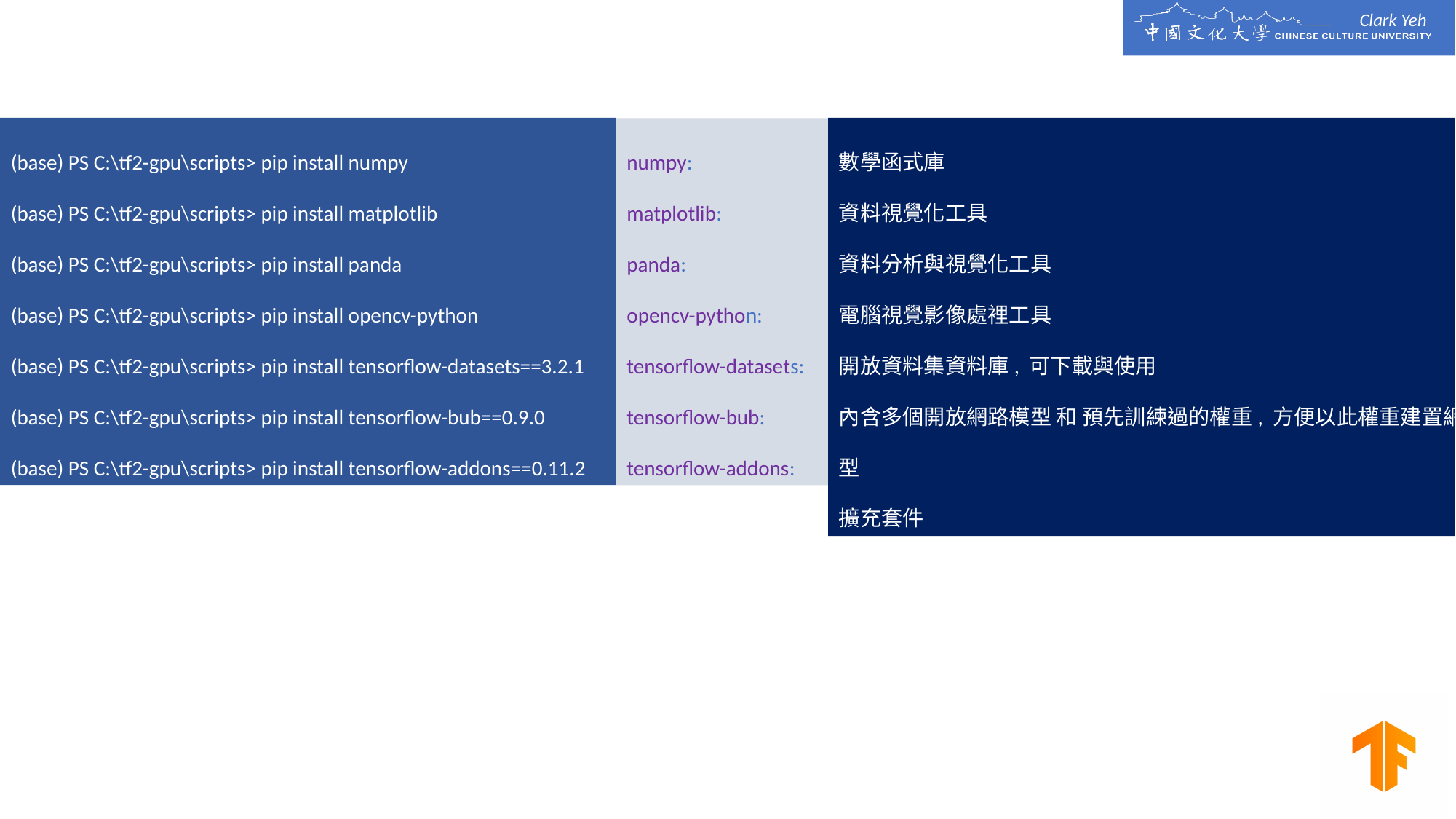

(base) PS C:\tf2-gpu\scripts> pip install numpy
(base) PS C:\tf2-gpu\scripts> pip install matplotlib
(base) PS C:\tf2-gpu\scripts> pip install panda
(base) PS C:\tf2-gpu\scripts> pip install opencv-python
(base) PS C:\tf2-gpu\scripts> pip install tensorflow-datasets==3.2.1
(base) PS C:\tf2-gpu\scripts> pip install tensorflow-bub==0.9.0
(base) PS C:\tf2-gpu\scripts> pip install tensorflow-addons==0.11.2
數學函式庫
資料視覺化工具
資料分析與視覺化工具
電腦視覺影像處裡工具
開放資料集資料庫, 可下載與使用
內含多個開放網路模型 和 預先訓練過的權重, 方便以此權重建置網路模型
擴充套件
numpy:
matplotlib:
panda:
opencv-python:
tensorflow-datasets:
tensorflow-bub:
tensorflow-addons: